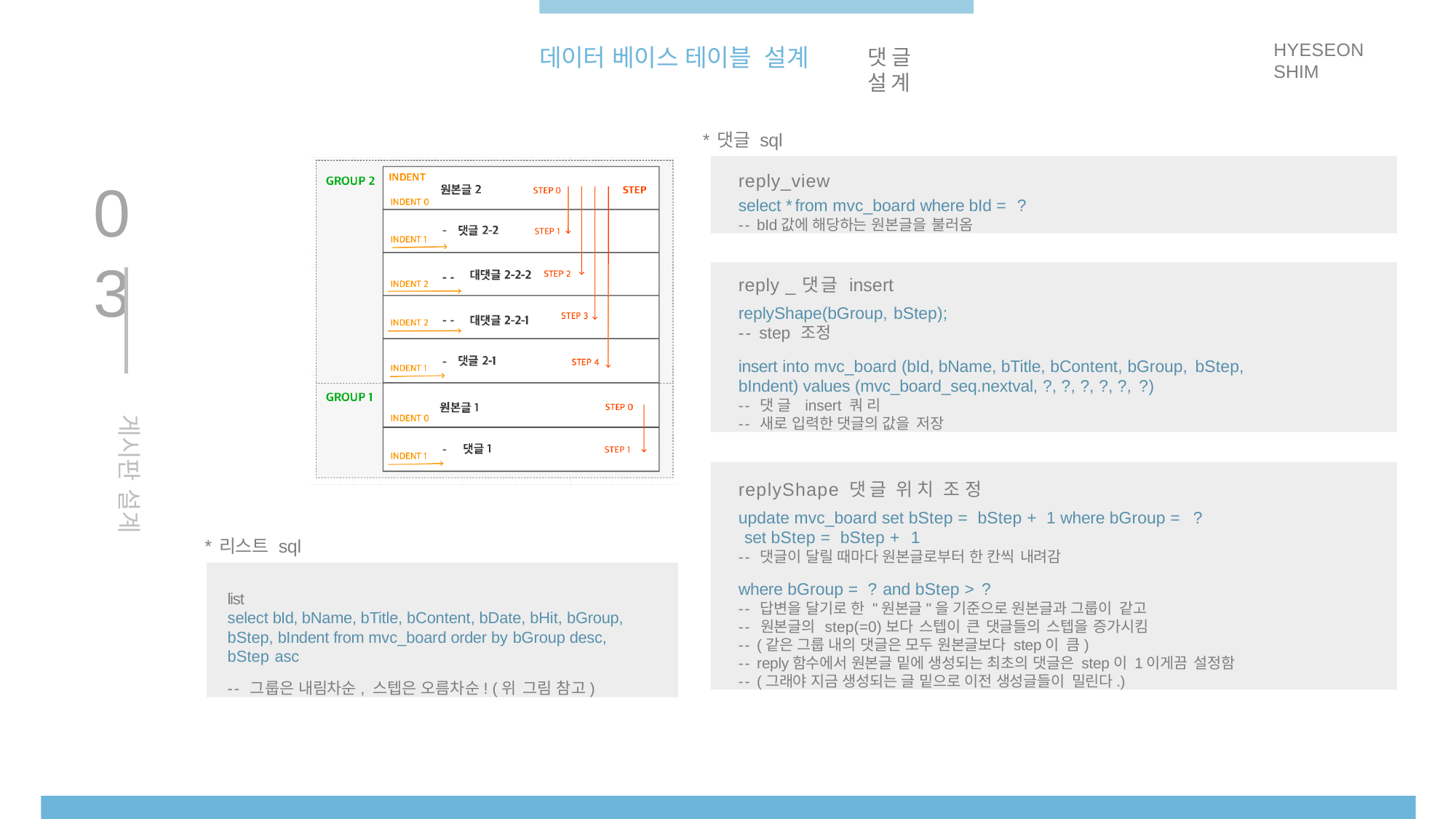

HYESEON SHIM
# 데이터 베이스 테이블 설계
댓글 설계
* 댓글 sql

reply_view
select * from mvc_board where bId = ?
-- bId값에 해당하는 원본글을 불러옴
03
reply _댓글 insert
replyShape(bGroup, bStep);
-- step 조정

insert into mvc_board (bId, bName, bTitle, bContent, bGroup, bStep,
bIndent) values (mvc_board_seq.nextval, ?, ?, ?, ?, ?, ?)
-- 댓글 insert 쿼리
-- 새로 입력한 댓글의 값을 저장

게시판 설계
replyShape 댓글 위치 조정
update mvc_board set bStep = bStep + 1 where bGroup = ?
set bStep = bStep + 1
-- 댓글이 달릴 때마다 원본글로부터 한 칸씩 내려감

where bGroup = ? and bStep > ?
-- 답변을 달기로 한 "원본글"을 기준으로 원본글과 그룹이 같고
-- 원본글의 step(=0)보다 스텝이 큰 댓글들의 스텝을 증가시킴
-- (같은 그룹 내의 댓글은 모두 원본글보다 step이 큼)
-- reply함수에서 원본글 밑에 생성되는 최초의 댓글은 step이 1이게끔 설정함
-- (그래야 지금 생성되는 글 밑으로 이전 생성글들이 밀린다.)
* 리스트 sql

list
select bId, bName, bTitle, bContent, bDate, bHit, bGroup,  bStep, bIndent from mvc_board order by bGroup desc,  bStep asc

-- 그룹은 내림차순, 스텝은 오름차순! (위 그림 참고)